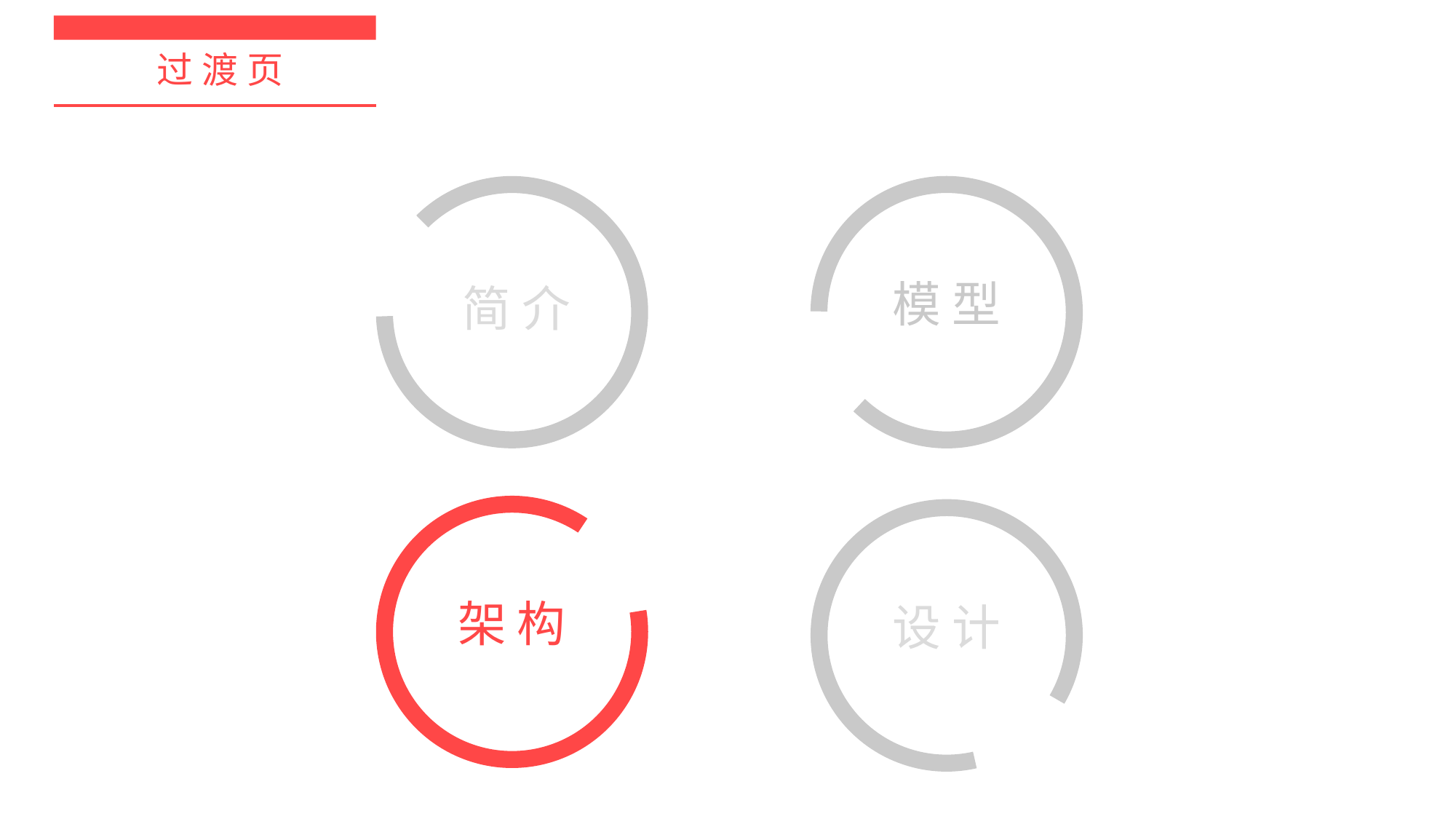

过渡页

简 介
模 型

设 计
架 构